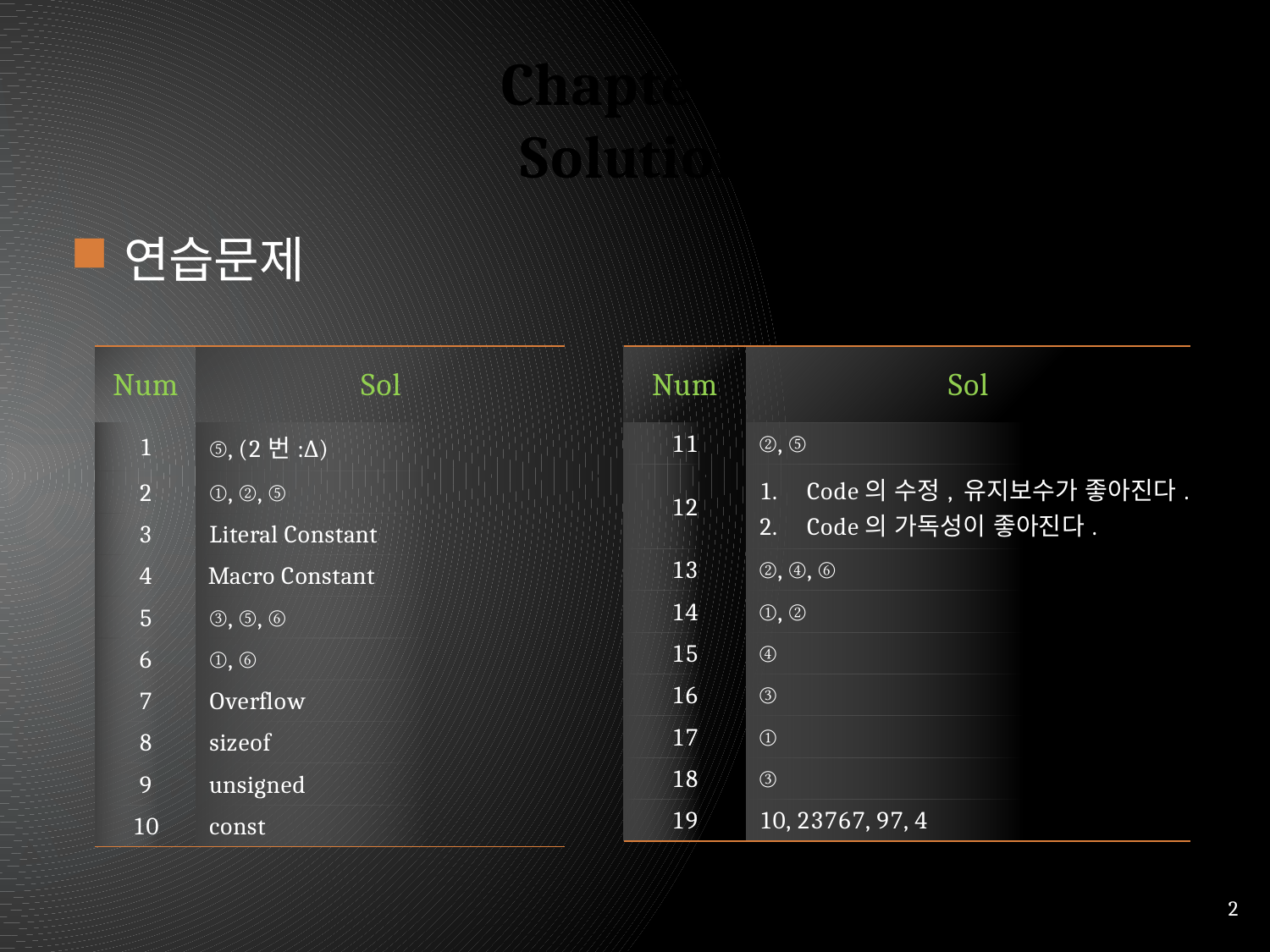

# Chapter 3 Solution
연습문제
| Num | Sol |
| --- | --- |
| 1 | ⑤, (2번:∆) |
| 2 | ①, ②, ⑤ |
| 3 | Literal Constant |
| 4 | Macro Constant |
| 5 | ③, ⑤, ⑥ |
| 6 | ①, ⑥ |
| 7 | Overflow |
| 8 | sizeof |
| 9 | unsigned |
| 10 | const |
| Num | Sol |
| --- | --- |
| 11 | ②, ⑤ |
| 12 | Code의 수정, 유지보수가 좋아진다. Code의 가독성이 좋아진다. |
| 13 | ②, ④, ⑥ |
| 14 | ①, ② |
| 15 | ④ |
| 16 | ③ |
| 17 | ① |
| 18 | ③ |
| 19 | 10, 23767, 97, 4 |
2